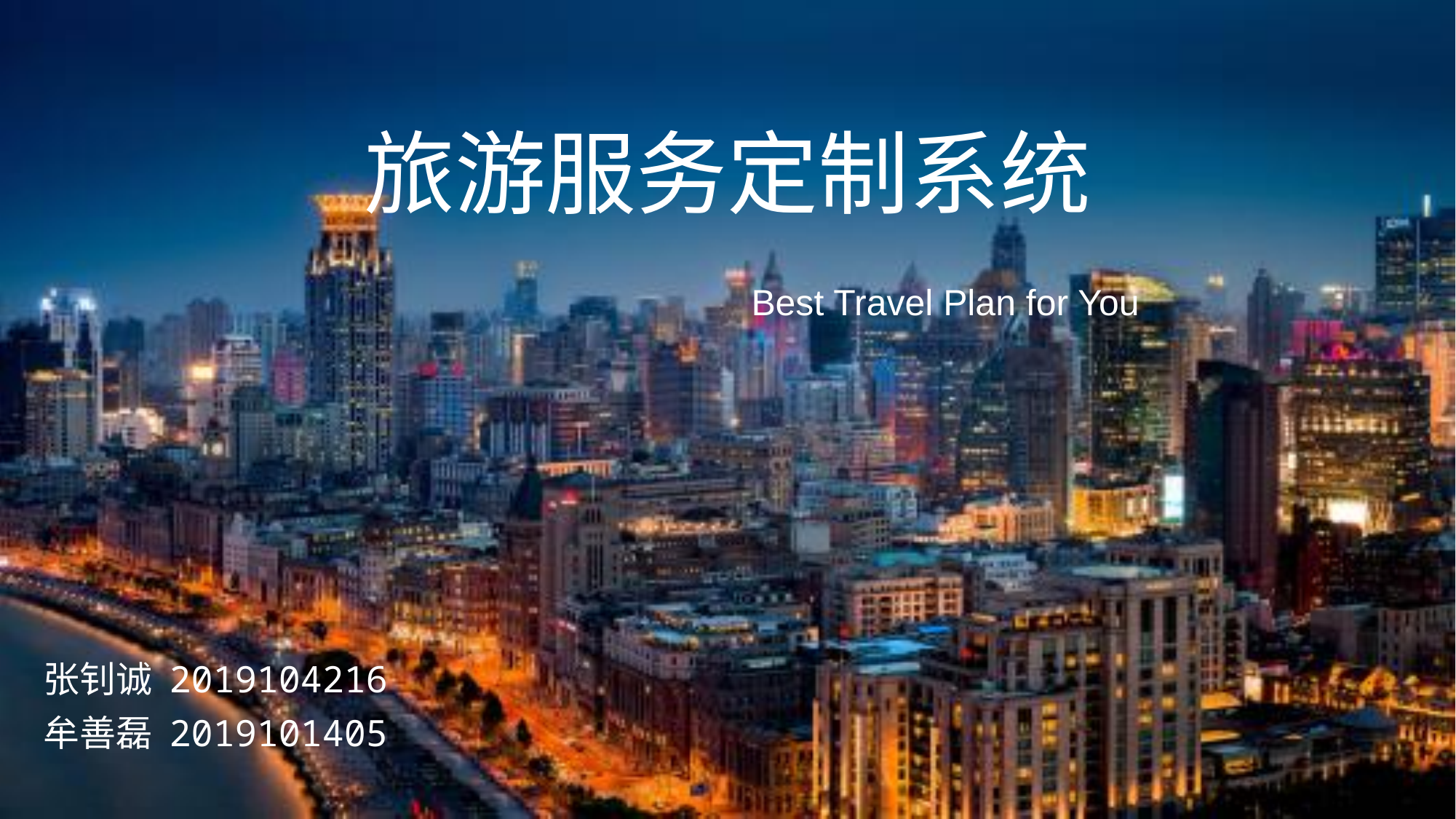

# 旅游服务定制系统
Best Travel Plan for You
张钊诚 2019104216
牟善磊 2019101405